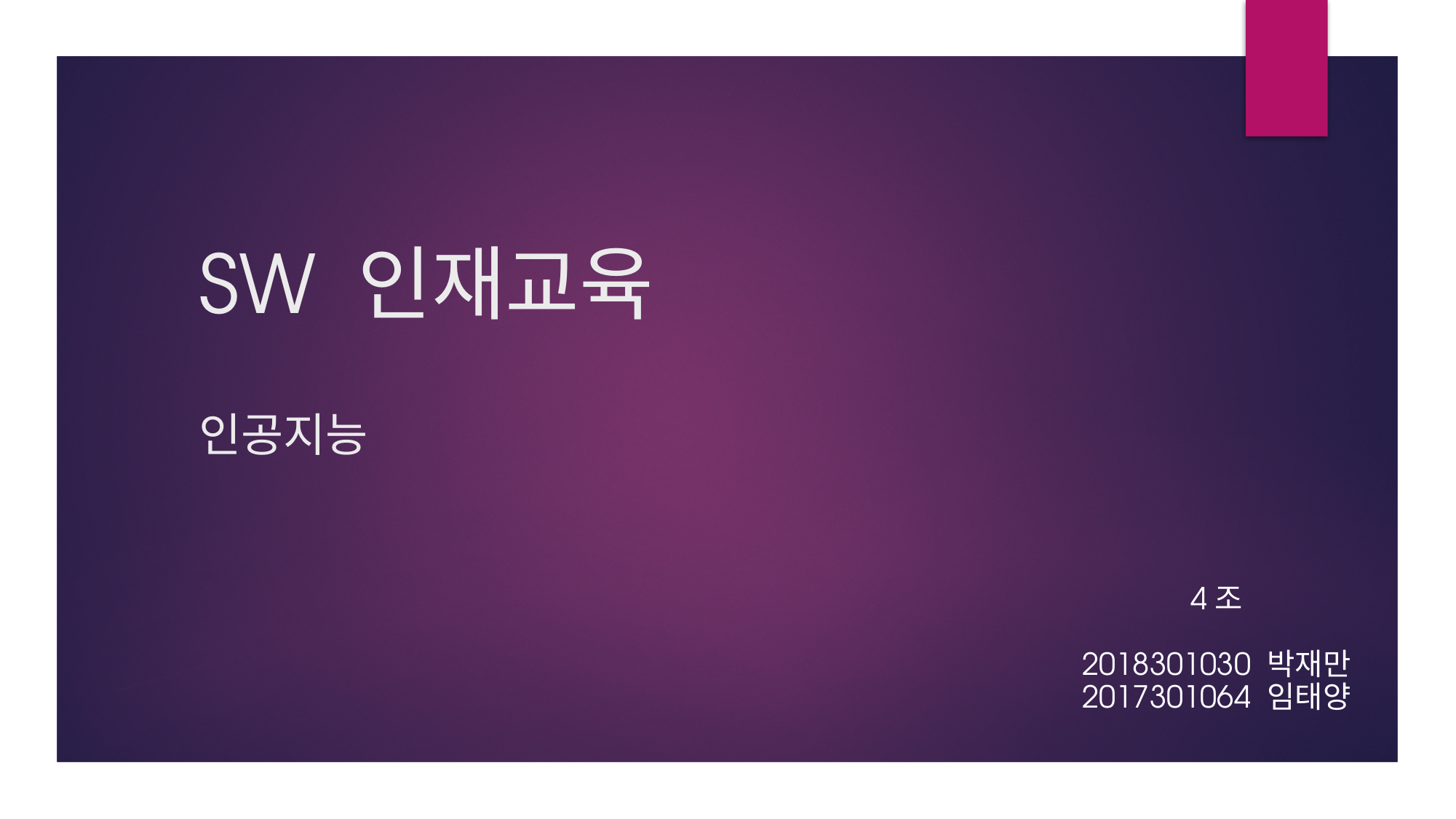

# SW 인재교육 인공지능
4조

2018301030 박재만
2017301064 임태양